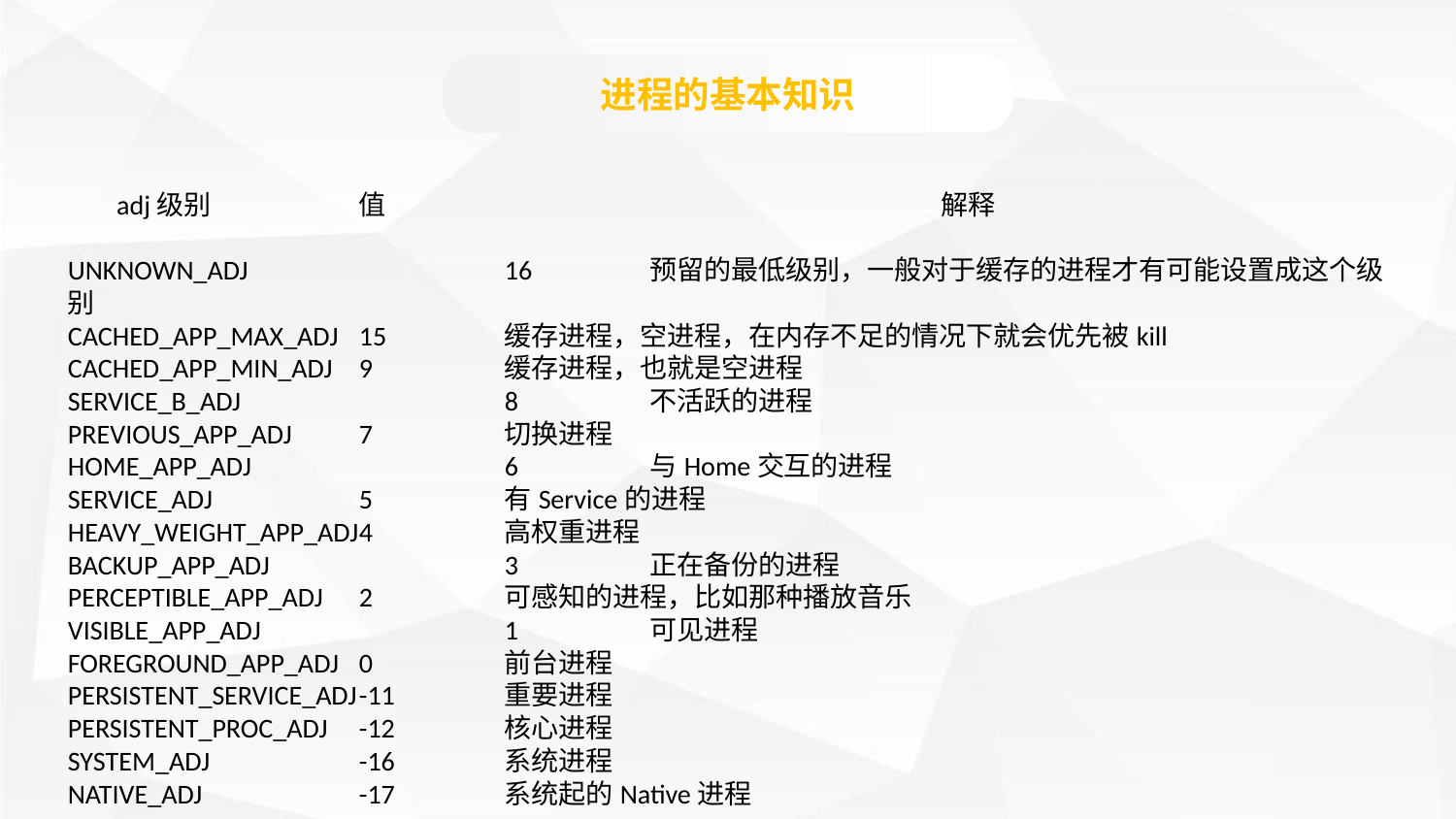

进程的基本知识

        adj级别		值				解释

UNKNOWN_ADJ		16	预留的最低级别，一般对于缓存的进程才有可能设置成这个级别
CACHED_APP_MAX_ADJ	15	缓存进程，空进程，在内存不足的情况下就会优先被kill
CACHED_APP_MIN_ADJ	9	缓存进程，也就是空进程
SERVICE_B_ADJ		8	不活跃的进程
PREVIOUS_APP_ADJ	7	切换进程
HOME_APP_ADJ		6	与Home交互的进程
SERVICE_ADJ		5	有Service的进程
HEAVY_WEIGHT_APP_ADJ	4	高权重进程
BACKUP_APP_ADJ		3	正在备份的进程
PERCEPTIBLE_APP_ADJ	2	可感知的进程，比如那种播放音乐
VISIBLE_APP_ADJ		1	可见进程
FOREGROUND_APP_ADJ	0	前台进程
PERSISTENT_SERVICE_ADJ	-11	重要进程
PERSISTENT_PROC_ADJ	-12	核心进程
SYSTEM_ADJ		-16	系统进程
NATIVE_ADJ		-17	系统起的Native进程